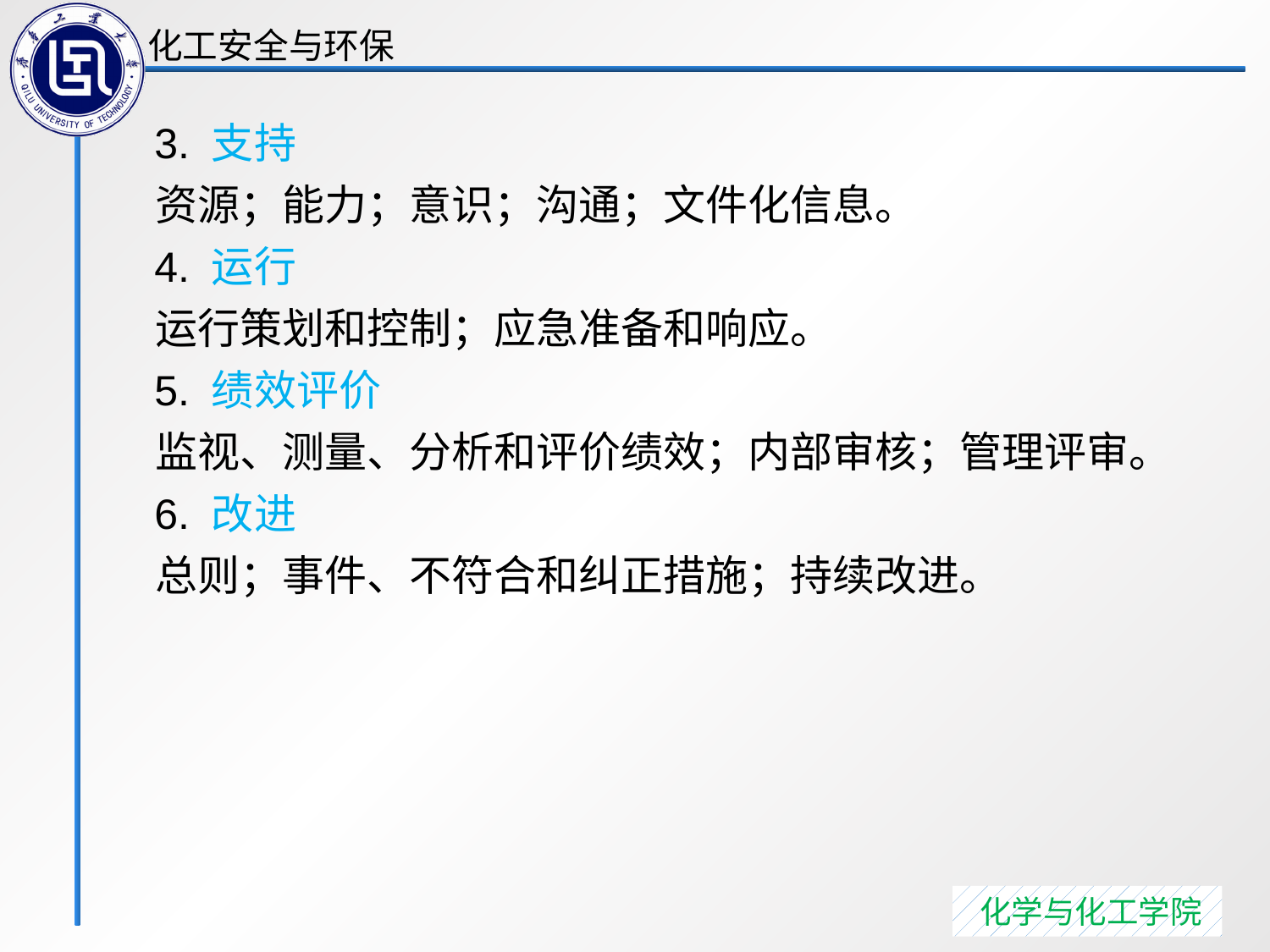

3. 支持
    资源；能力；意识；沟通；文件化信息。
    4. 运行
    运行策划和控制；应急准备和响应。
    5. 绩效评价
    监视、测量、分析和评价绩效；内部审核；管理评审。
    6. 改进
    总则；事件、不符合和纠正措施；持续改进。